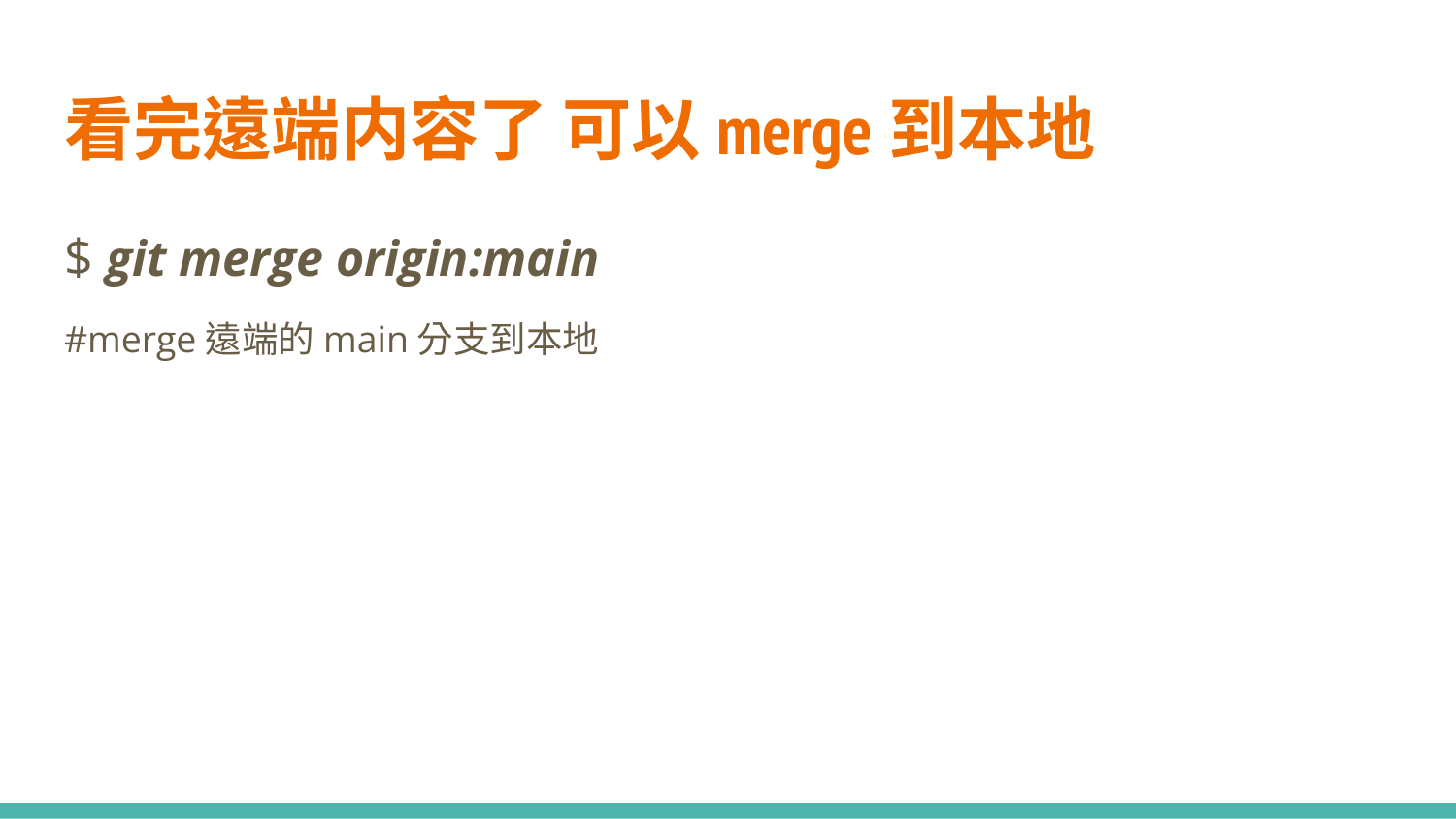

# 看完遠端内容了 可以merge到本地
$ git merge origin:main
#merge遠端的main分支到本地